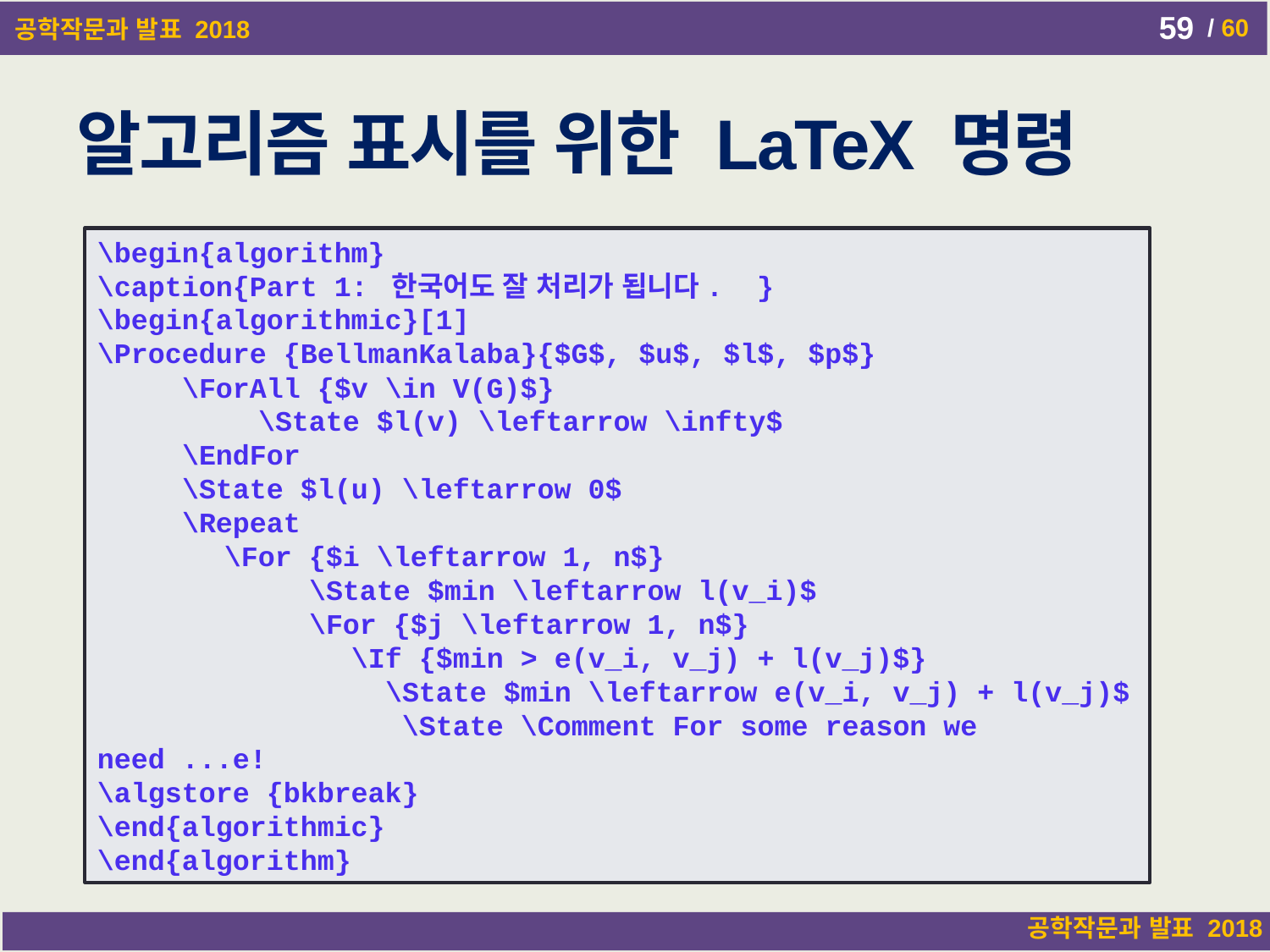

59
# 알고리즘 표시를 위한 LaTeX 명령
\begin{algorithm}
\caption{Part 1: 한국어도 잘 처리가 됩니다.  }
\begin{algorithmic}[1]
\Procedure {BellmanKalaba}{$G$, $u$, $l$, $p$}
     \ForAll {$v \in V(G)$}
	  \State $l(v) \leftarrow \infty$
     \EndFor
     \State $l(u) \leftarrow 0$
     \Repeat
	\For {$i \leftarrow 1, n$}
	     \State $min \leftarrow l(v_i)$
 	     \For {$j \leftarrow 1, n$}
		\If {$min > e(v_i, v_j) + l(v_j)$}
		  \State $min \leftarrow e(v_i, v_j) + l(v_j)$
		   \State \Comment For some reason we need ...e!
\algstore {bkbreak}
\end{algorithmic}
\end{algorithm}